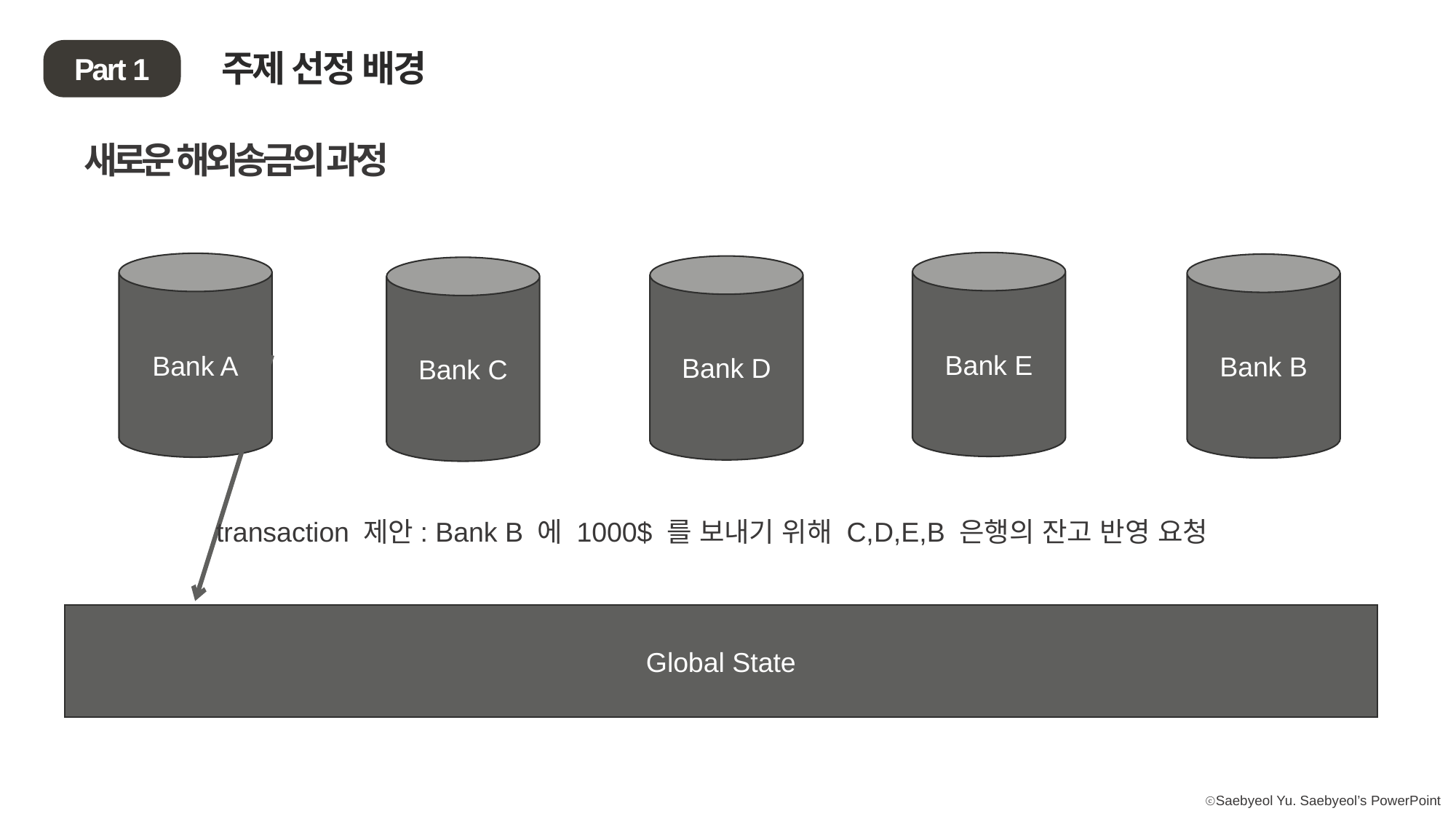

주제 선정 배경
Part 1
새로운 해외송금의 과정
Bank E
Bank A
Bank B
Bank D
Bank C
transaction 제안: Bank B 에 1000$ 를 보내기 위해 C,D,E,B 은행의 잔고 반영 요청
Global State